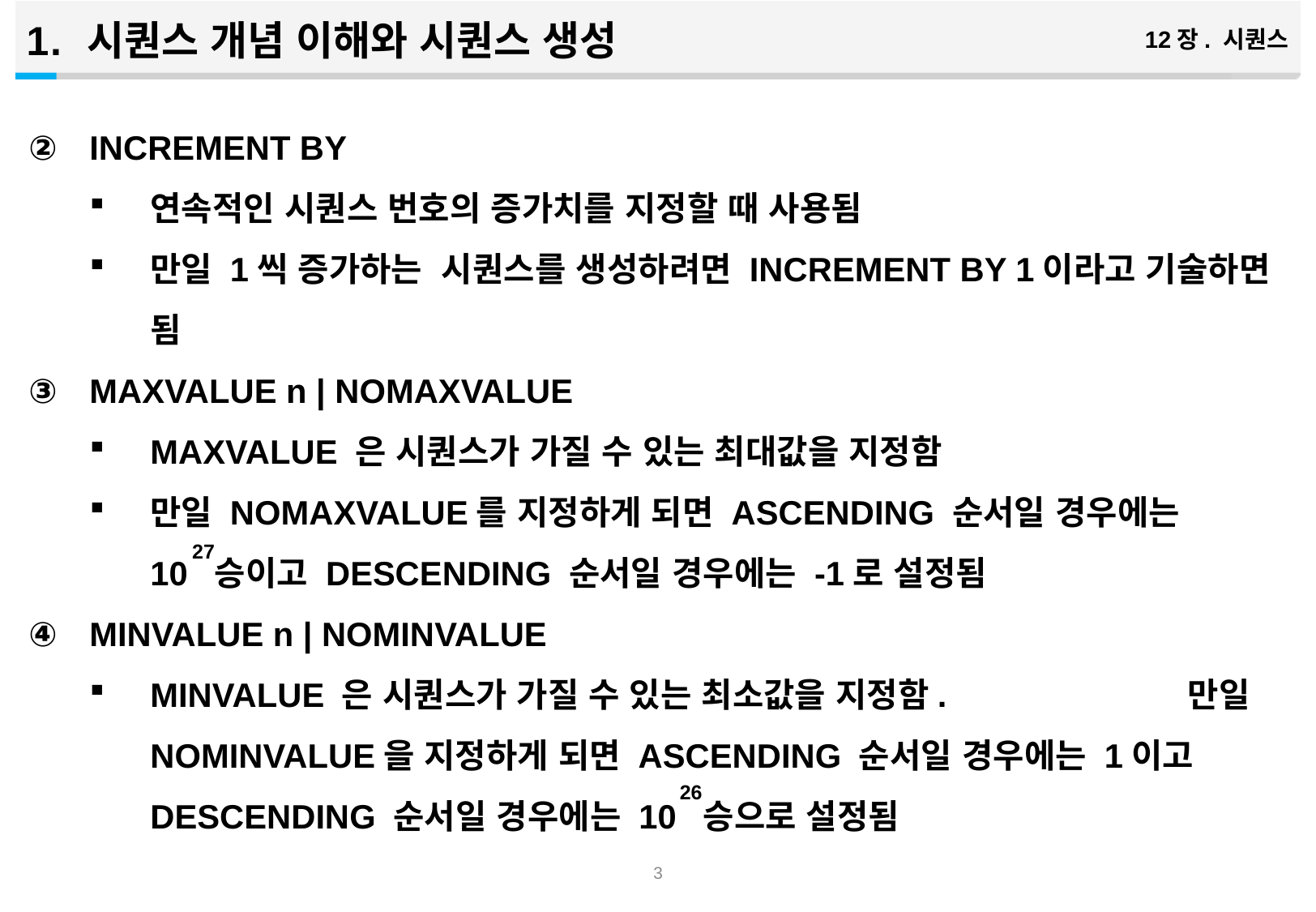

시퀀스 개념 이해와 시퀀스 생성
12장. 시퀀스
INCREMENT BY
연속적인 시퀀스 번호의 증가치를 지정할 때 사용됨
만일 1씩 증가하는  시퀀스를 생성하려면 INCREMENT BY 1이라고 기술하면 됨
MAXVALUE n | NOMAXVALUE
MAXVALUE 은 시퀀스가 가질 수 있는 최대값을 지정함
만일 NOMAXVALUE를 지정하게 되면 ASCENDING 순서일 경우에는        10  승이고 DESCENDING 순서일 경우에는 -1로 설정됨
MINVALUE n | NOMINVALUE
MINVALUE 은 시퀀스가 가질 수 있는 최소값을 지정함.                         만일 NOMINVALUE을 지정하게 되면 ASCENDING 순서일 경우에는 1이고 DESCENDING 순서일 경우에는 10  승으로 설정됨
27
26
3